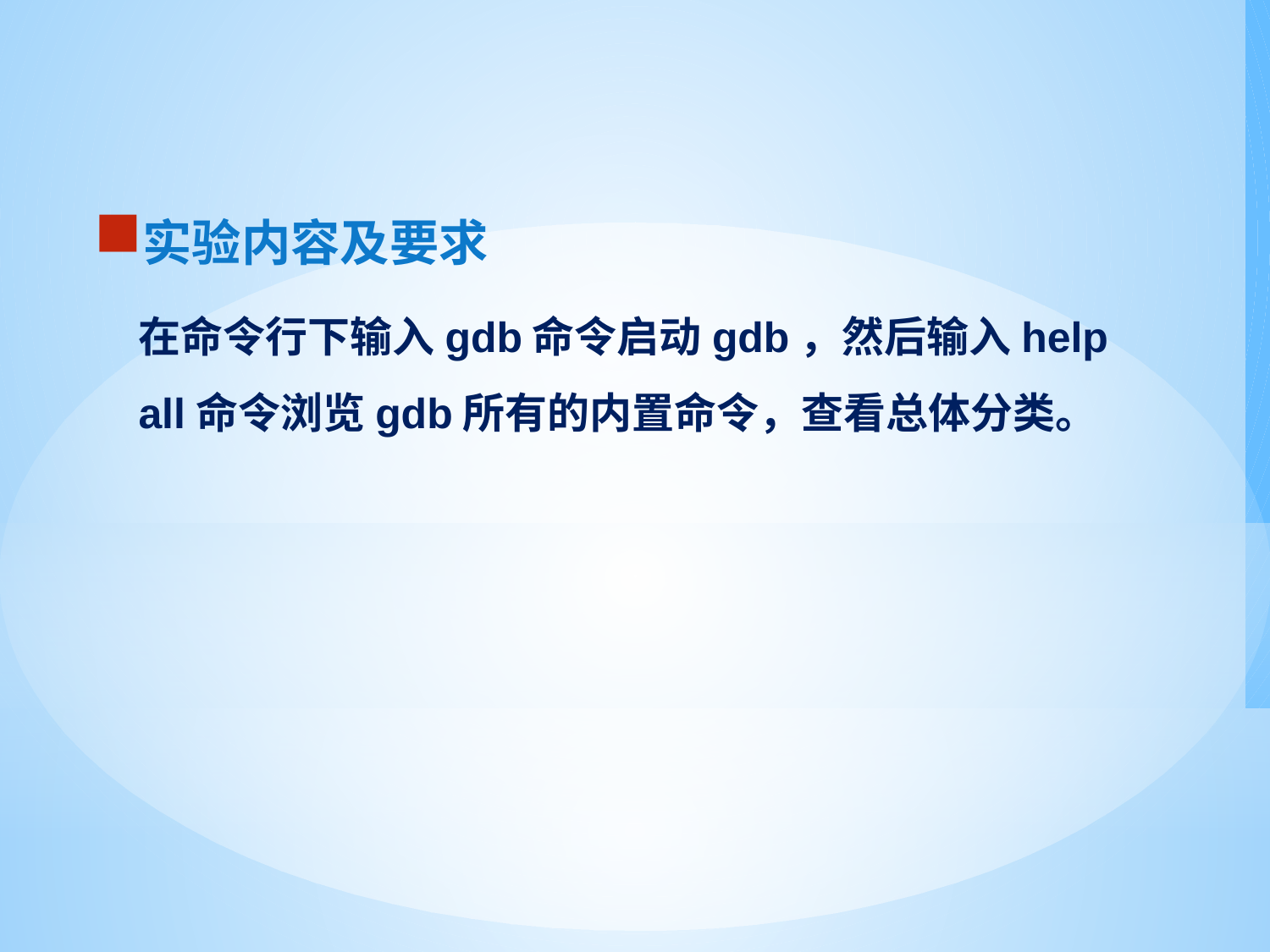

#
实验内容及要求
在命令行下输入gdb命令启动gdb，然后输入help  all命令浏览gdb所有的内置命令，查看总体分类。